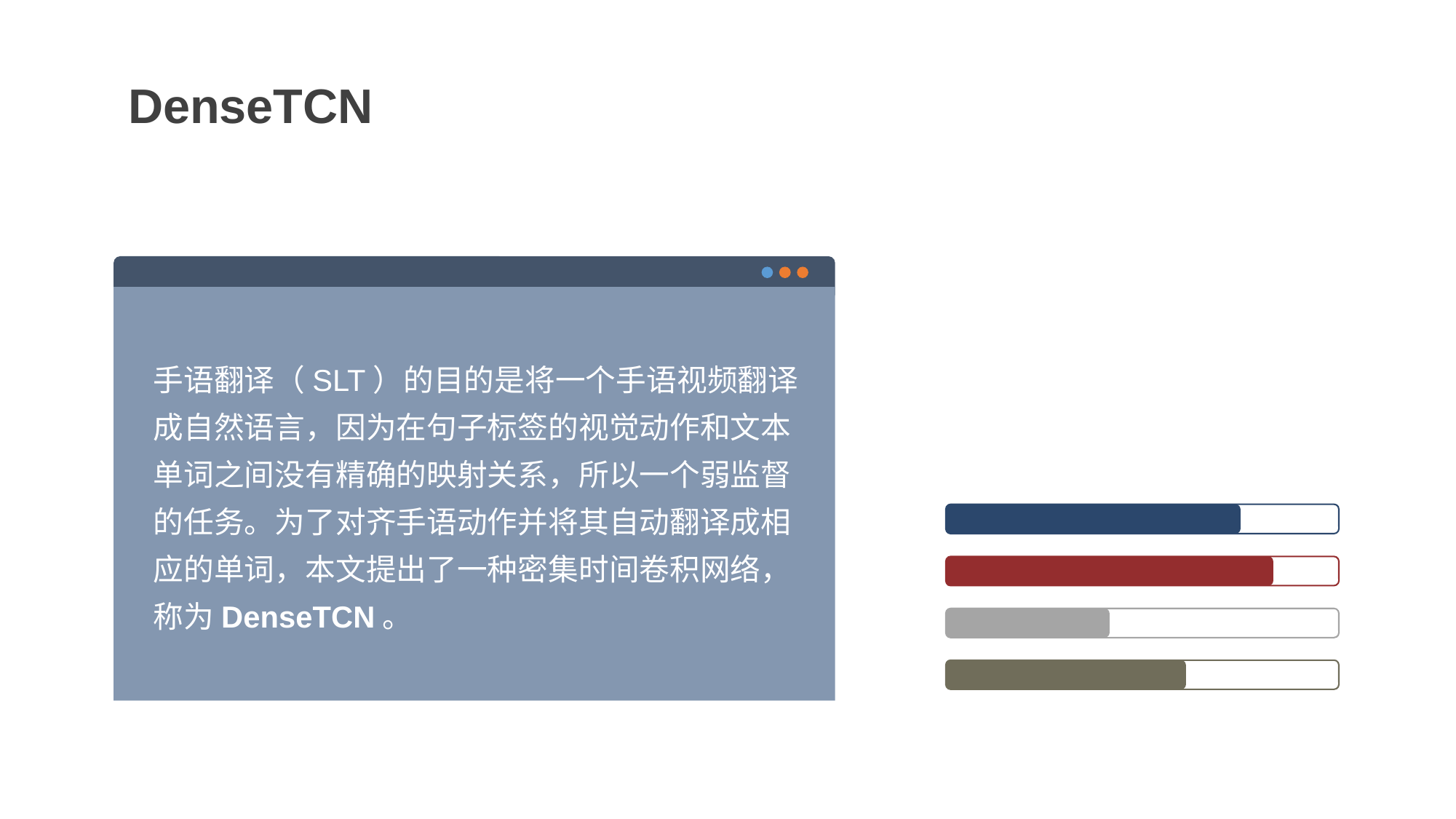

DenseTCN
手语翻译（SLT）的目的是将一个手语视频翻译成自然语言，因为在句子标签的视觉动作和文本单词之间没有精确的映射关系，所以一个弱监督的任务。为了对齐手语动作并将其自动翻译成相应的单词，本文提出了一种密集时间卷积网络，称为DenseTCN。